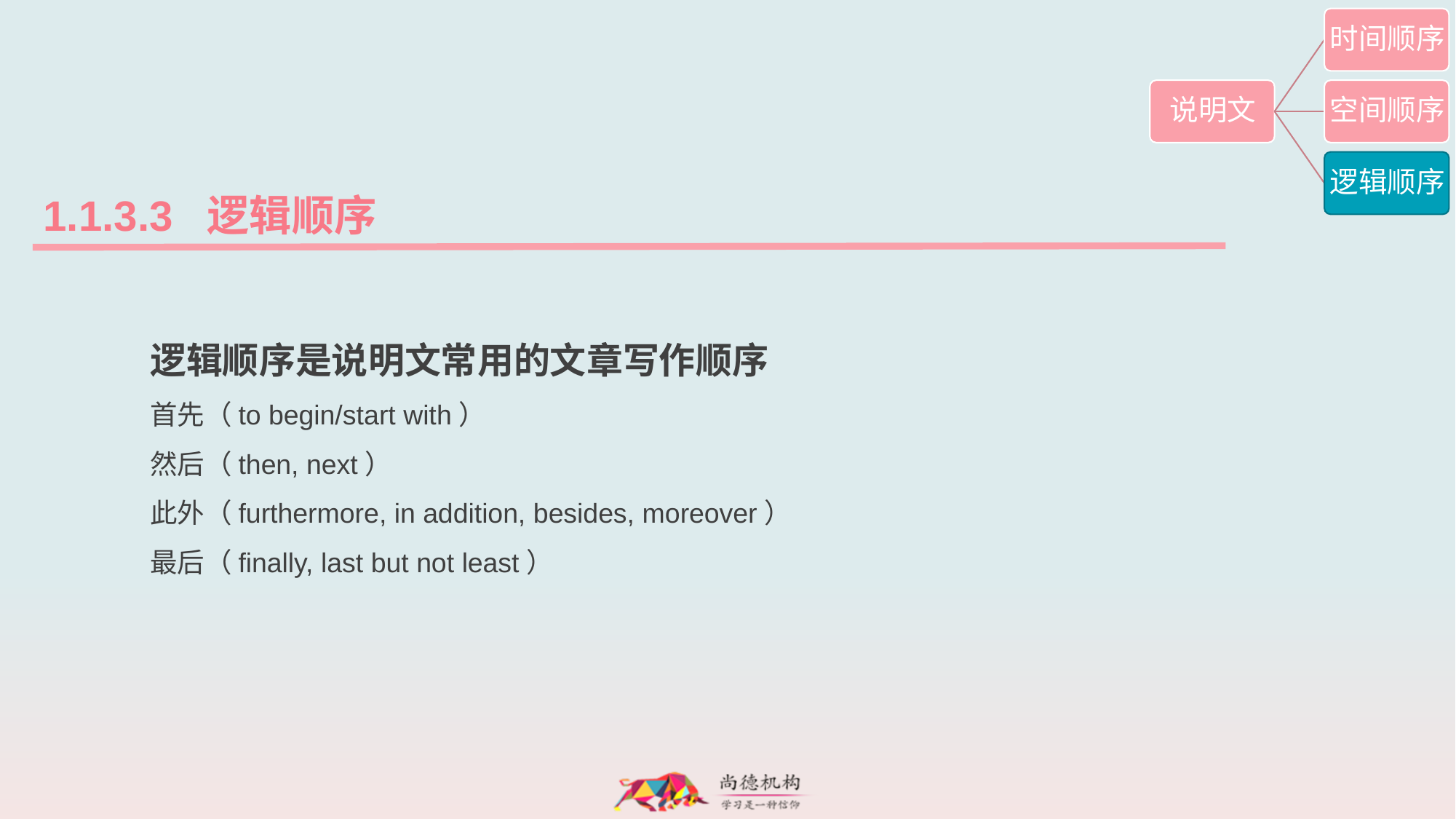

说明文

时间顺序

空间顺序

逻辑顺序
1.1.3.3  逻辑顺序
逻辑顺序是说明文常用的文章写作顺序
首先（to begin/start with）
然后（then, next）
此外（furthermore, in addition, besides, moreover）
最后（finally, last but not least）